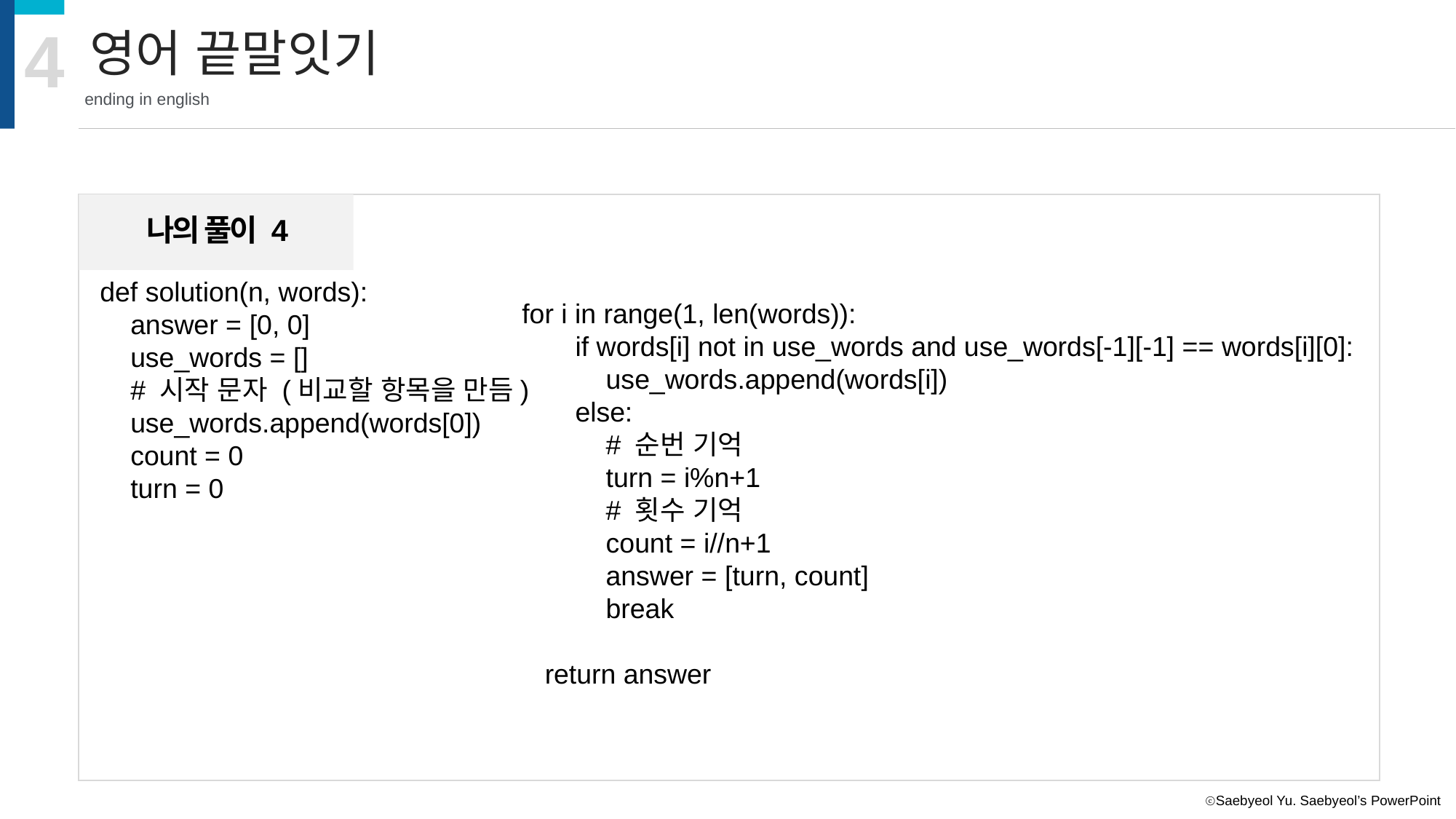

4
영어 끝말잇기
ending in english

나의 풀이 4
def solution(n, words):
    answer = [0, 0]
    use_words = []
    # 시작 문자 (비교할 항목을 만듬)
    use_words.append(words[0])
    count = 0
    turn = 0
 for i in range(1, len(words)):
        if words[i] not in use_words and use_words[-1][-1] == words[i][0]:
            use_words.append(words[i])
        else:
            # 순번 기억
            turn = i%n+1
            # 횟수 기억
            count = i//n+1
            answer = [turn, count]
            break

    return answer